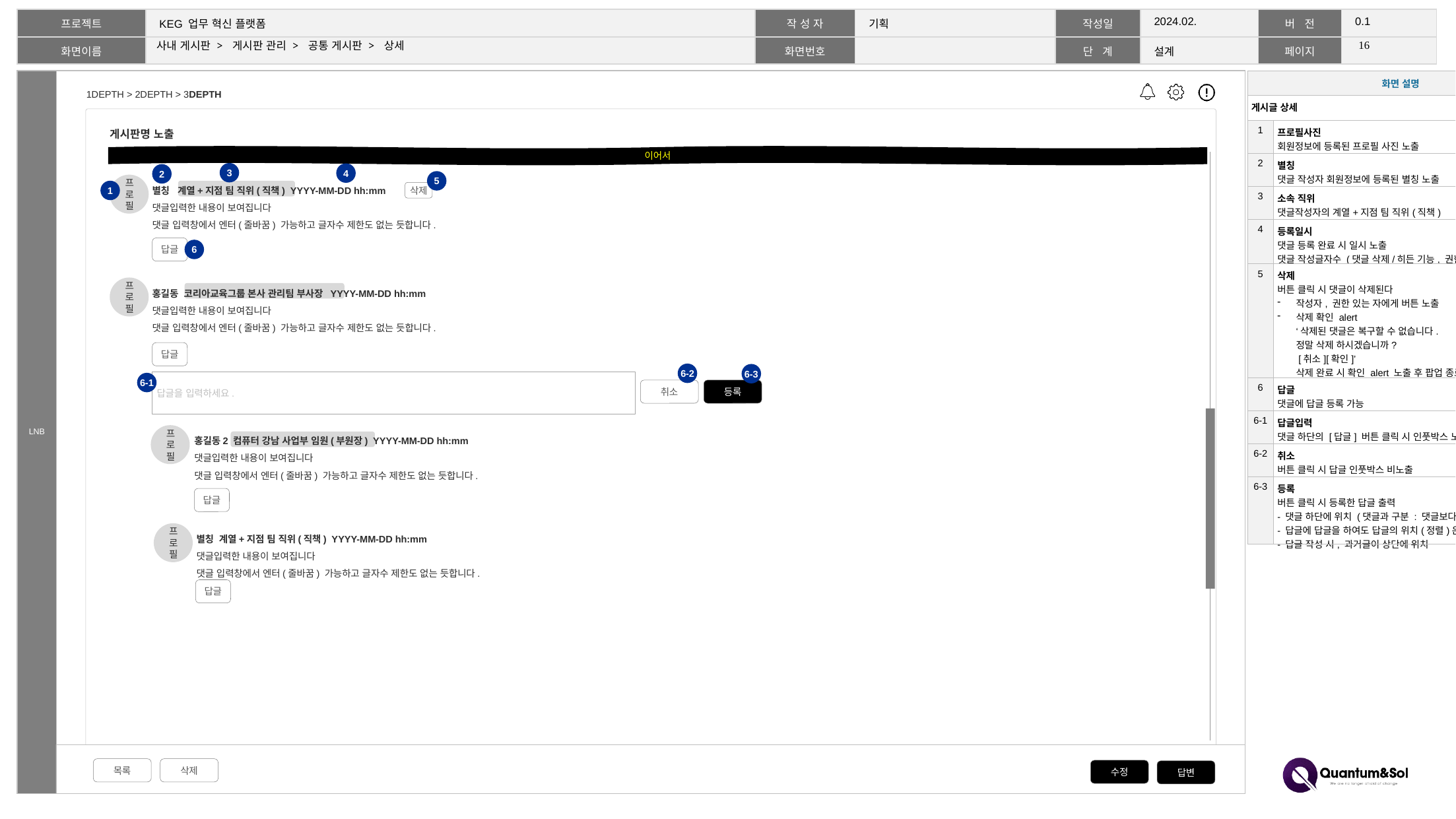

16

# 사내 게시판 > 게시판 관리 > 공통 게시판 > 상세
| 화면 설명 |  |
| --- | --- |
| 게시글 상세 |  |
| 1 | 프로필사진 회원정보에 등록된 프로필 사진 노출 |
| 2 | 별칭 댓글 작성자 회원정보에 등록된 별칭 노출 |
| 3 | 소속 직위 댓글작성자의 계열+지점 팀 직위(직책) |
| 4 | 등록일시 댓글 등록 완료 시 일시 노출 댓글 작성글자수 (댓글 삭제/히든 기능, 권한) |
| 5 | 삭제 버튼 클릭 시 댓글이 삭제된다 작성자, 권한 있는 자에게 버튼 노출 삭제 확인 alert ‘삭제된 댓글은 복구할 수 없습니다. 정말 삭제 하시겠습니까? [취소][확인]’ 삭제 완료 시 확인 alert 노출 후 팝업 종료 ‘삭제 완료되었습니다. [확인]’ |
| 6 | 답글 댓글에 답글 등록 가능 |
| 6-1 | 답글입력 댓글 하단의 [답글] 버튼 클릭 시 인풋박스 노출 |
| 6-2 | 취소 버튼 클릭 시 답글 인풋박스 비노출 |
| 6-3 | 등록 버튼 클릭 시 등록한 답글 출력 - 댓글 하단에 위치 (댓글과 구분 : 댓글보다 들여쓰기 노출) - 답글에 답글을 하여도 답글의 위치(정렬)은 동일 - 답글 작성 시, 과거글이 상단에 위치 |
1DEPTH > 2DEPTH > 3DEPTH
게시판명 노출
이어서
3
4
2
5
별칭   계열+지점 팀 직위(직책)  YYYY-MM-DD hh:mm
댓글입력한 내용이 보여집니다
댓글 입력창에서 엔터(줄바꿈) 가능하고 글자수 제한도 없는 듯합니다.
프로필
1

삭제
답글
6
홍길동  코리아교육그룹 본사 관리팀 부사장  YYYY-MM-DD hh:mm
댓글입력한 내용이 보여집니다
댓글 입력창에서 엔터(줄바꿈) 가능하고 글자수 제한도 없는 듯합니다.
프로필

답글
6-2
6-3
 답글을 입력하세요.
6-1
취소
등록

홍길동2 컴퓨터 강남 사업부 임원(부원장)  YYYY-MM-DD hh:mm
댓글입력한 내용이 보여집니다
댓글 입력창에서 엔터(줄바꿈) 가능하고 글자수 제한도 없는 듯합니다.
프로필

답글
별칭  계열+지점 팀 직위(직책)  YYYY-MM-DD hh:mm
댓글입력한 내용이 보여집니다
댓글 입력창에서 엔터(줄바꿈) 가능하고 글자수 제한도 없는 듯합니다.
프로필
답글

목록
삭제
수정
답변